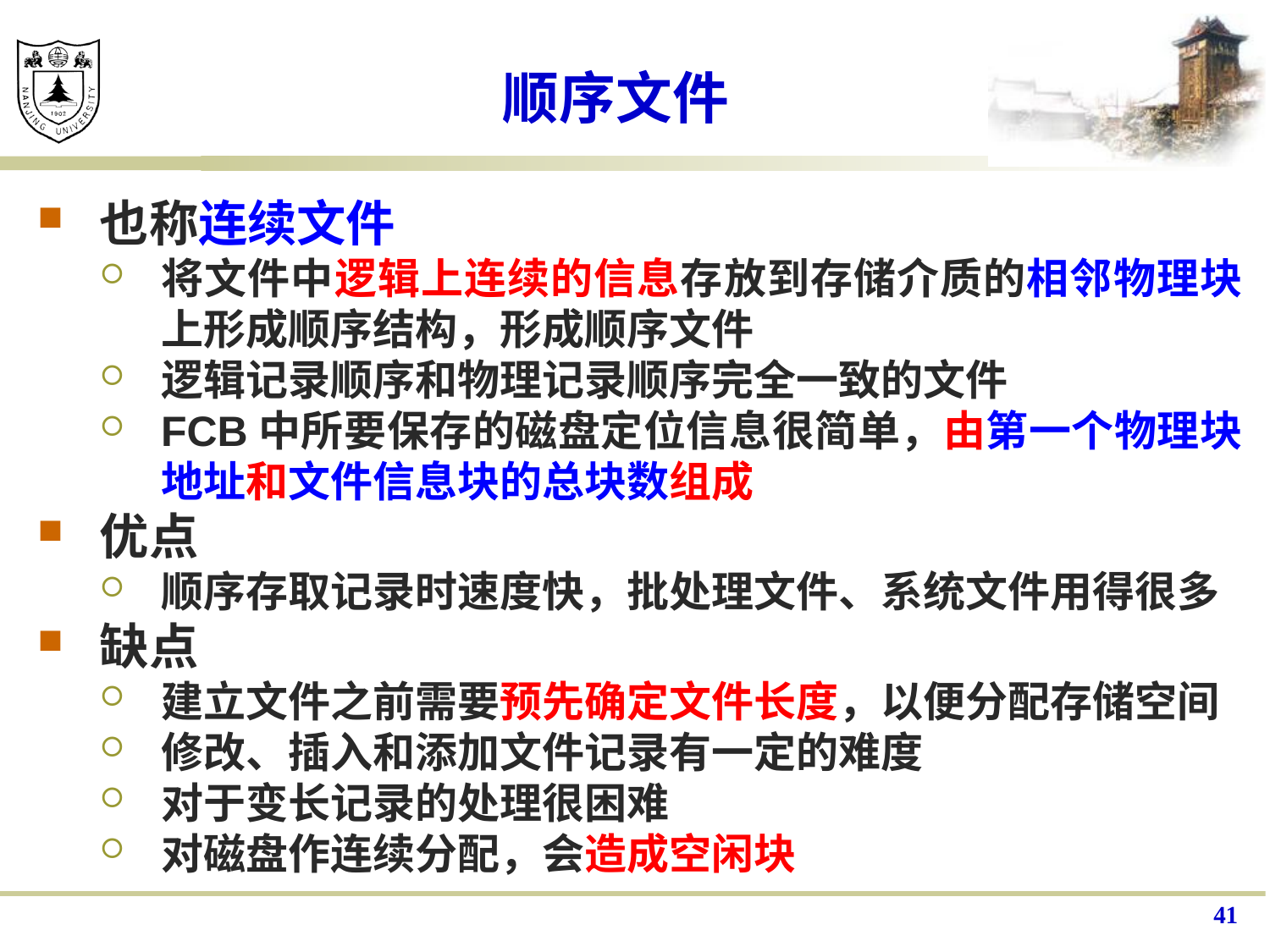

# 顺序文件
也称连续文件
将文件中逻辑上连续的信息存放到存储介质的相邻物理块上形成顺序结构，形成顺序文件
逻辑记录顺序和物理记录顺序完全一致的文件
FCB中所要保存的磁盘定位信息很简单，由第一个物理块地址和文件信息块的总块数组成
优点
顺序存取记录时速度快，批处理文件、系统文件用得很多
缺点
建立文件之前需要预先确定文件长度，以便分配存储空间
修改、插入和添加文件记录有一定的难度
对于变长记录的处理很困难
对磁盘作连续分配，会造成空闲块
41